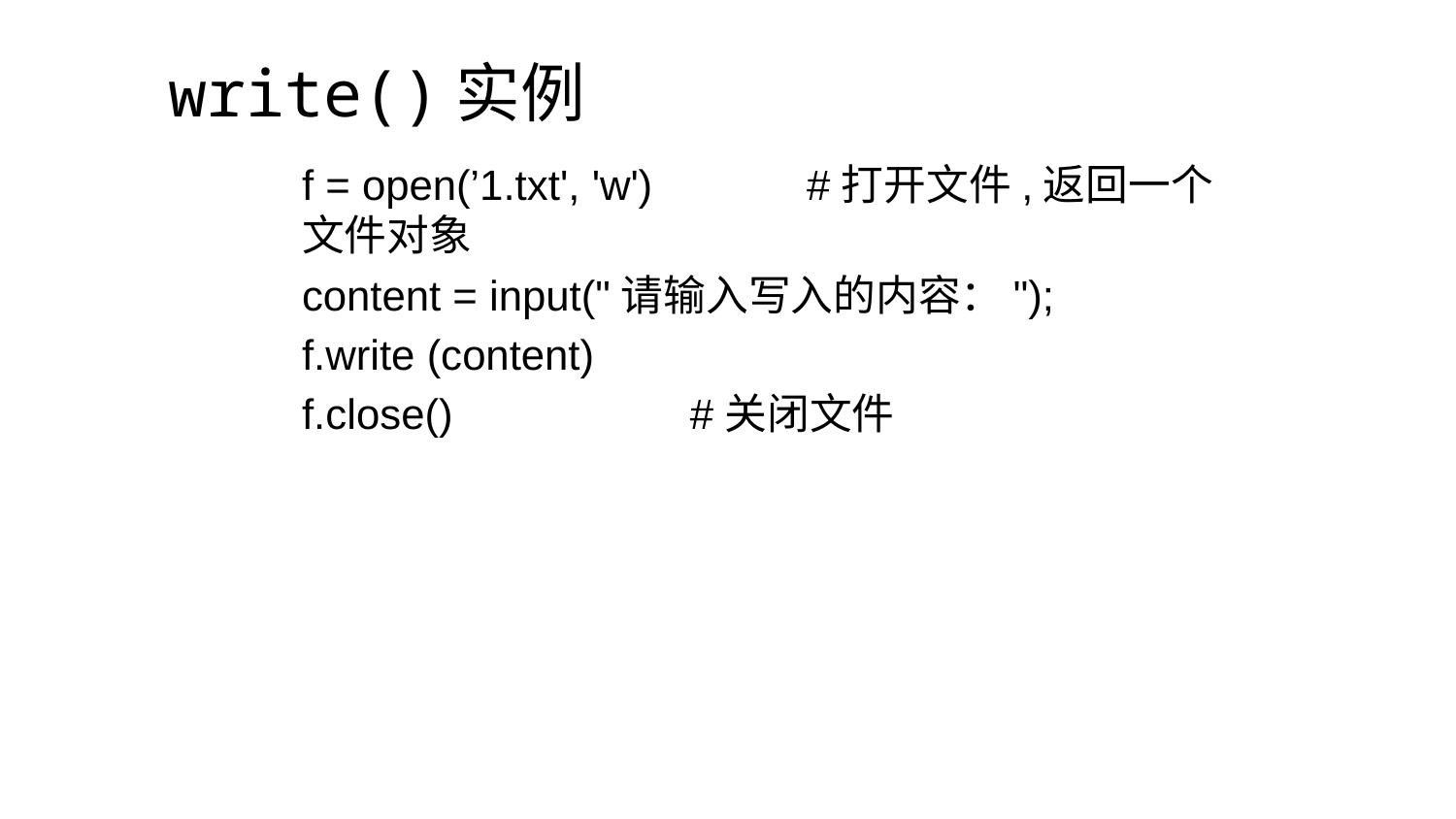

# write()实例
f = open(’1.txt', 'w')             #打开文件,返回一个文件对象
content = input("请输入写入的内容：");
f.write (content)
f.close()                    #关闭文件